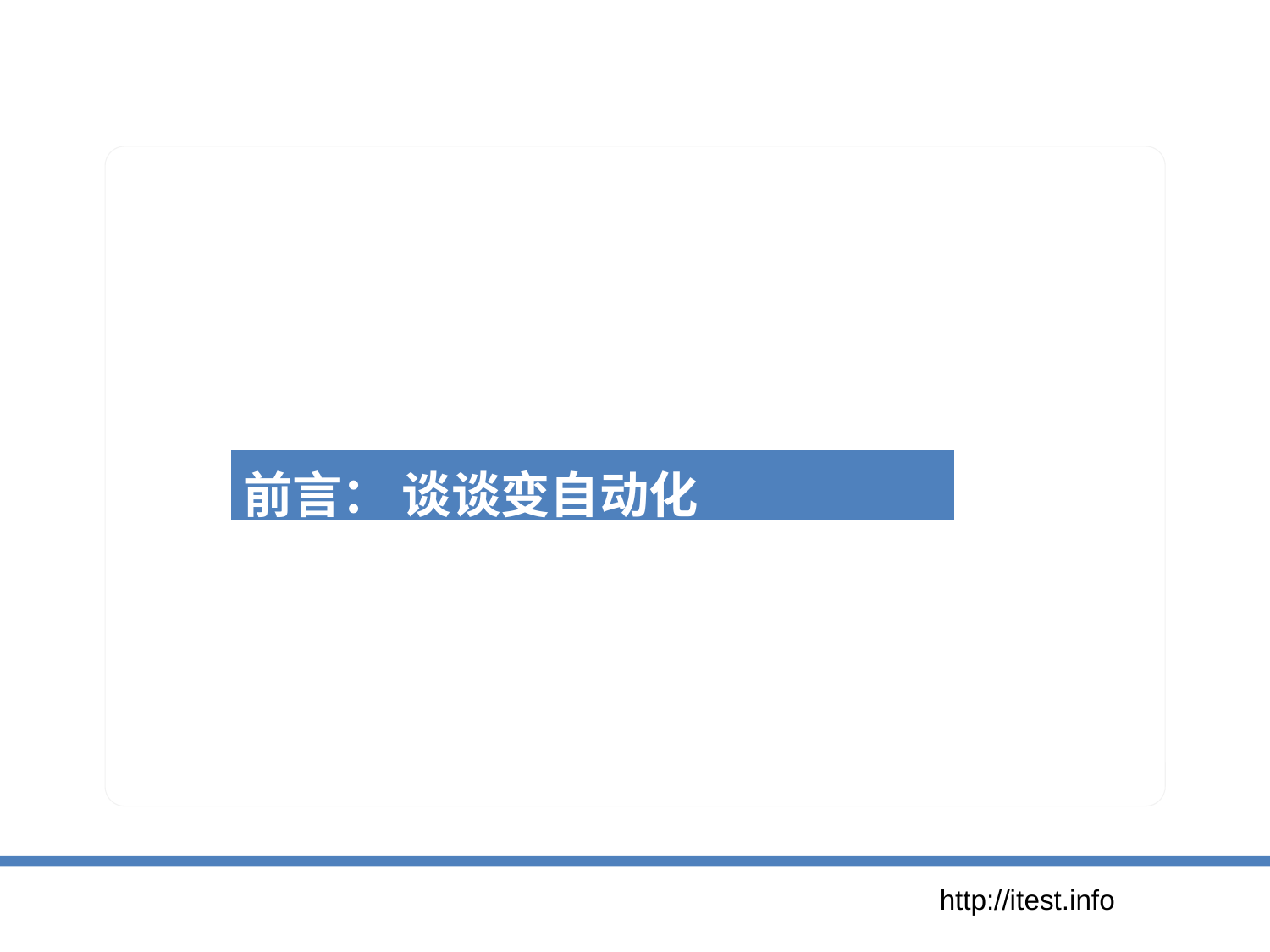

| 前言： 谈谈变自动化 |
| --- |

http://itest.info